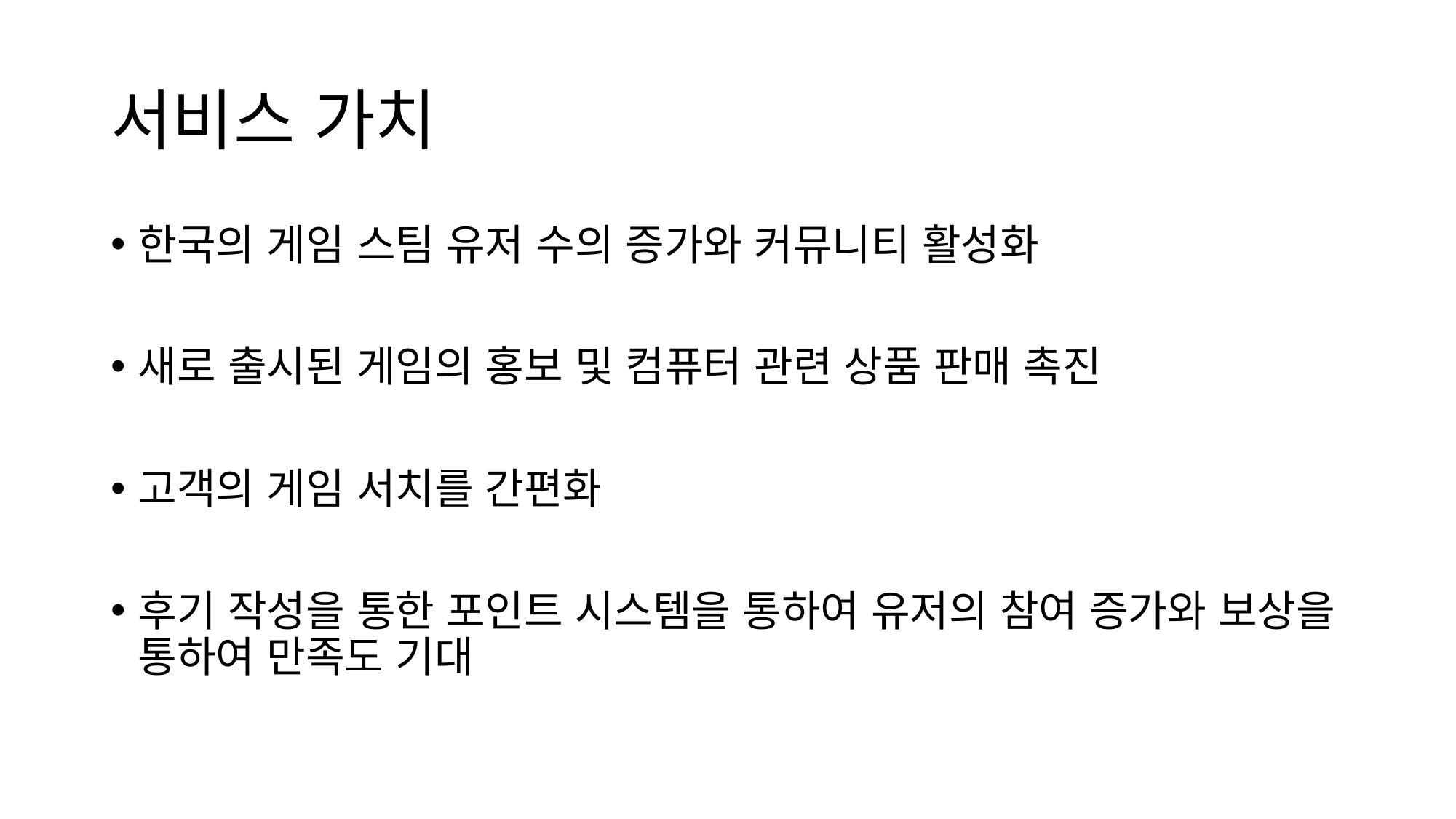

# 서비스 가치
한국의 게임 스팀 유저 수의 증가와 커뮤니티 활성화

새로 출시된 게임의 홍보 및 컴퓨터 관련 상품 판매 촉진

고객의 게임 서치를 간편화

후기 작성을 통한 포인트 시스템을 통하여 유저의 참여 증가와 보상을 통하여 만족도 기대